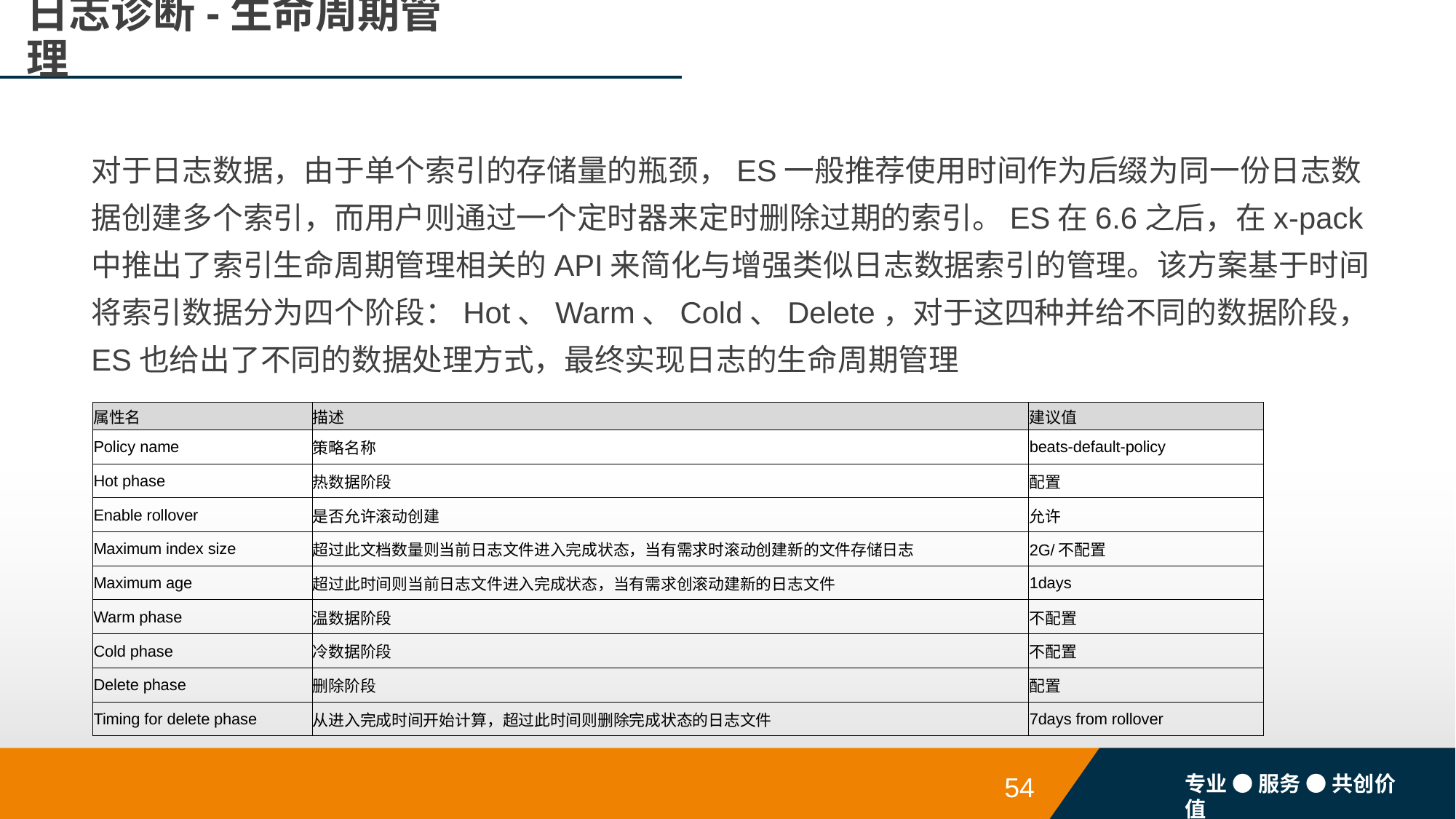

# 日志诊断-生命周期管理
对于日志数据，由于单个索引的存储量的瓶颈，ES一般推荐使用时间作为后缀为同一份日志数据创建多个索引，而用户则通过一个定时器来定时删除过期的索引。ES在6.6之后，在x-pack中推出了索引生命周期管理相关的API来简化与增强类似日志数据索引的管理。该方案基于时间将索引数据分为四个阶段：Hot、Warm、Cold、Delete，对于这四种并给不同的数据阶段，ES也给出了不同的数据处理方式，最终实现日志的生命周期管理
| 属性名 | 描述 | 建议值 |
| --- | --- | --- |
| Policy name | 策略名称 | beats-default-policy |
| Hot phase | 热数据阶段 | 配置 |
| Enable rollover | 是否允许滚动创建 | 允许 |
| Maximum index size | 超过此文档数量则当前日志文件进入完成状态，当有需求时滚动创建新的文件存储日志 | 2G/不配置 |
| Maximum age | 超过此时间则当前日志文件进入完成状态，当有需求创滚动建新的日志文件 | 1days |
| Warm phase | 温数据阶段 | 不配置 |
| Cold phase | 冷数据阶段 | 不配置 |
| Delete phase | 删除阶段 | 配置 |
| Timing for delete phase | 从进入完成时间开始计算，超过此时间则删除完成状态的日志文件 | 7days from rollover |